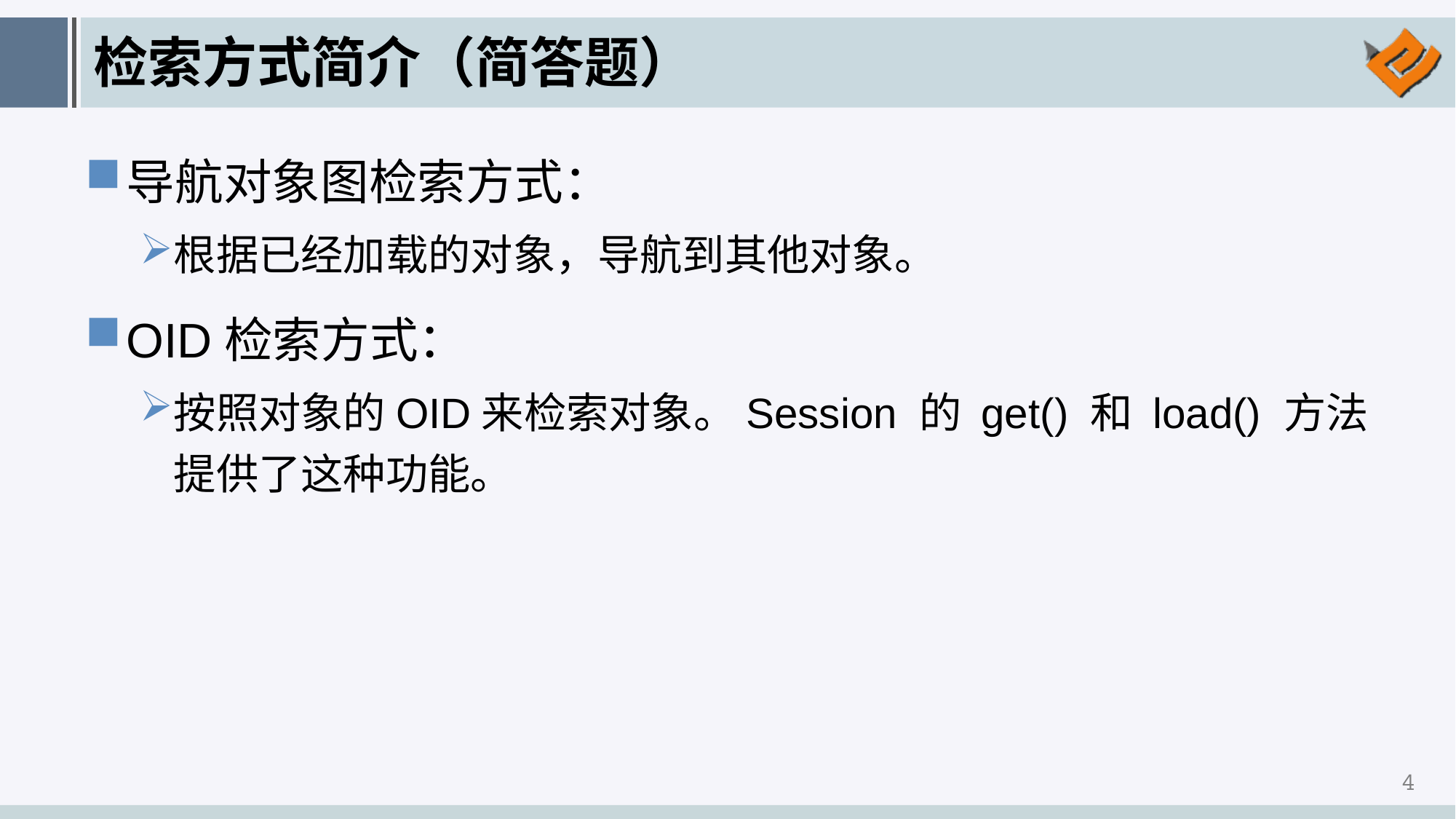

# 检索方式简介（简答题）
导航对象图检索方式：
根据已经加载的对象，导航到其他对象。
OID检索方式：
按照对象的OID来检索对象。Session 的 get() 和 load() 方法提供了这种功能。